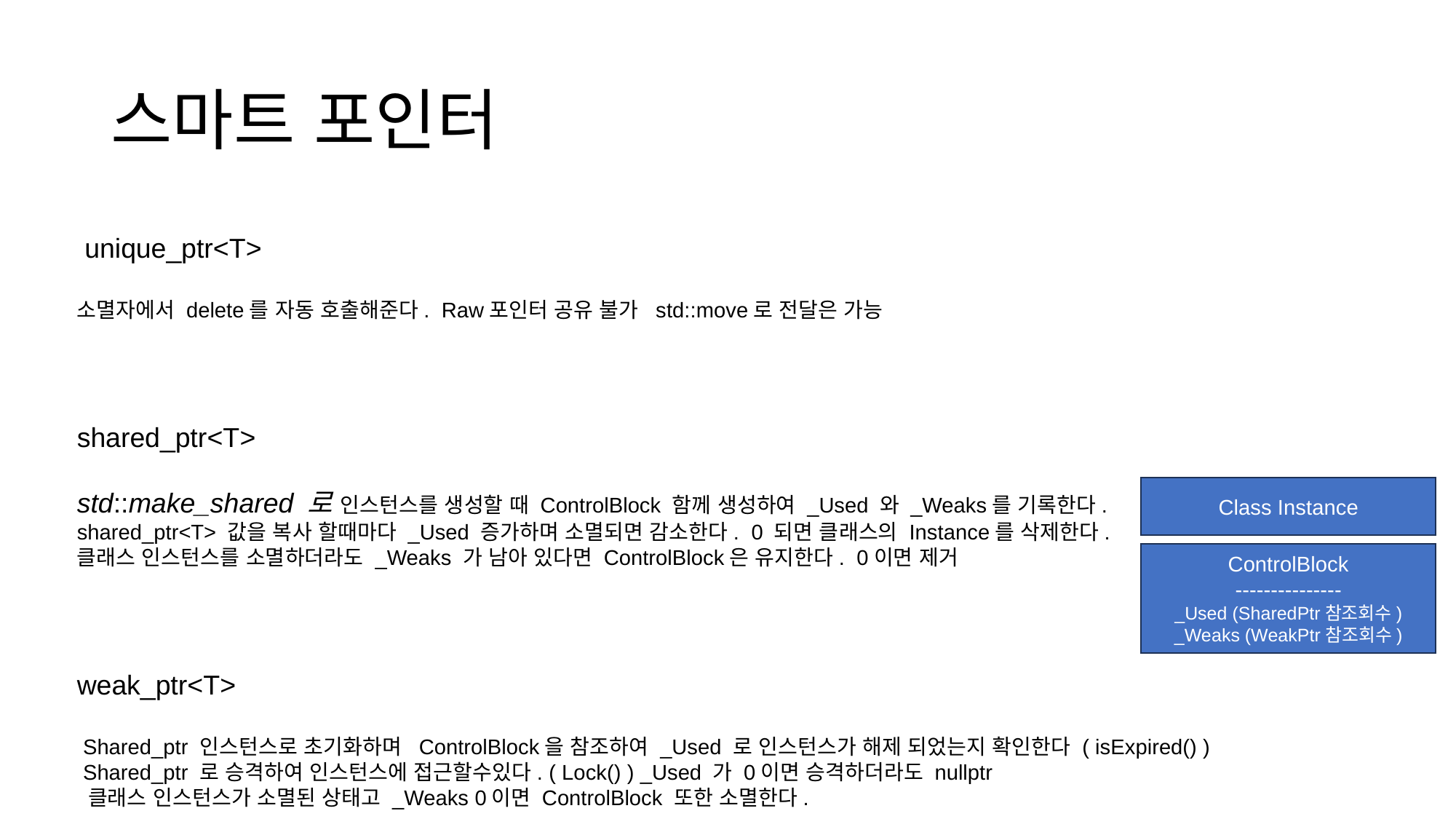

# 스마트 포인터
 unique_ptr<T>

소멸자에서 delete를 자동 호출해준다.  Raw포인터 공유 불가  std::move로 전달은 가능

shared_ptr<T>

std::make_shared 로 인스턴스를 생성할 때 ControlBlock 함께 생성하여 _Used 와 _Weaks를 기록한다.
shared_ptr<T> 값을 복사 할때마다 _Used 증가하며 소멸되면 감소한다.  0 되면 클래스의 Instance를 삭제한다.
클래스 인스턴스를 소멸하더라도 _Weaks 가 남아 있다면 ControlBlock은 유지한다.  0이면 제거

weak_ptr<T>

 Shared_ptr 인스턴스로 초기화하며  ControlBlock을 참조하여 _Used 로 인스턴스가 해제 되었는지 확인한다 ( isExpired() )
 Shared_ptr 로 승격하여 인스턴스에 접근할수있다. ( Lock() ) _Used 가 0이면 승격하더라도 nullptr
 클래스 인스턴스가 소멸된 상태고 _Weaks 0이면 ControlBlock 또한 소멸한다.
Class Instance
ControlBlock
---------------
_Used (SharedPtr참조회수)
_Weaks (WeakPtr참조회수)